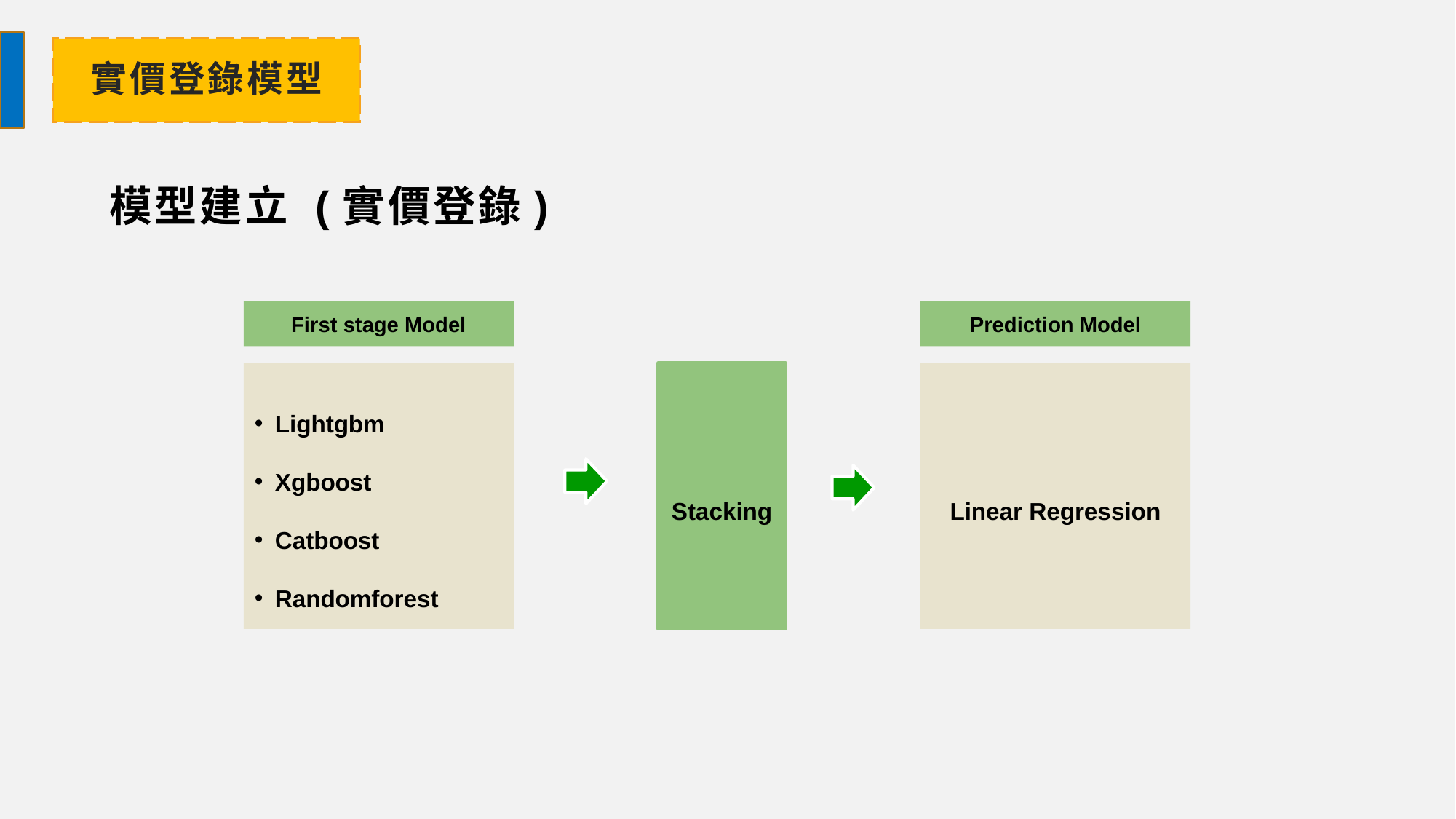

# 實價登錄模型
模型建立 (實價登錄)
First stage Model
Prediction Model
Lightgbm
Xgboost
Catboost
Randomforest
Stacking
Linear Regression